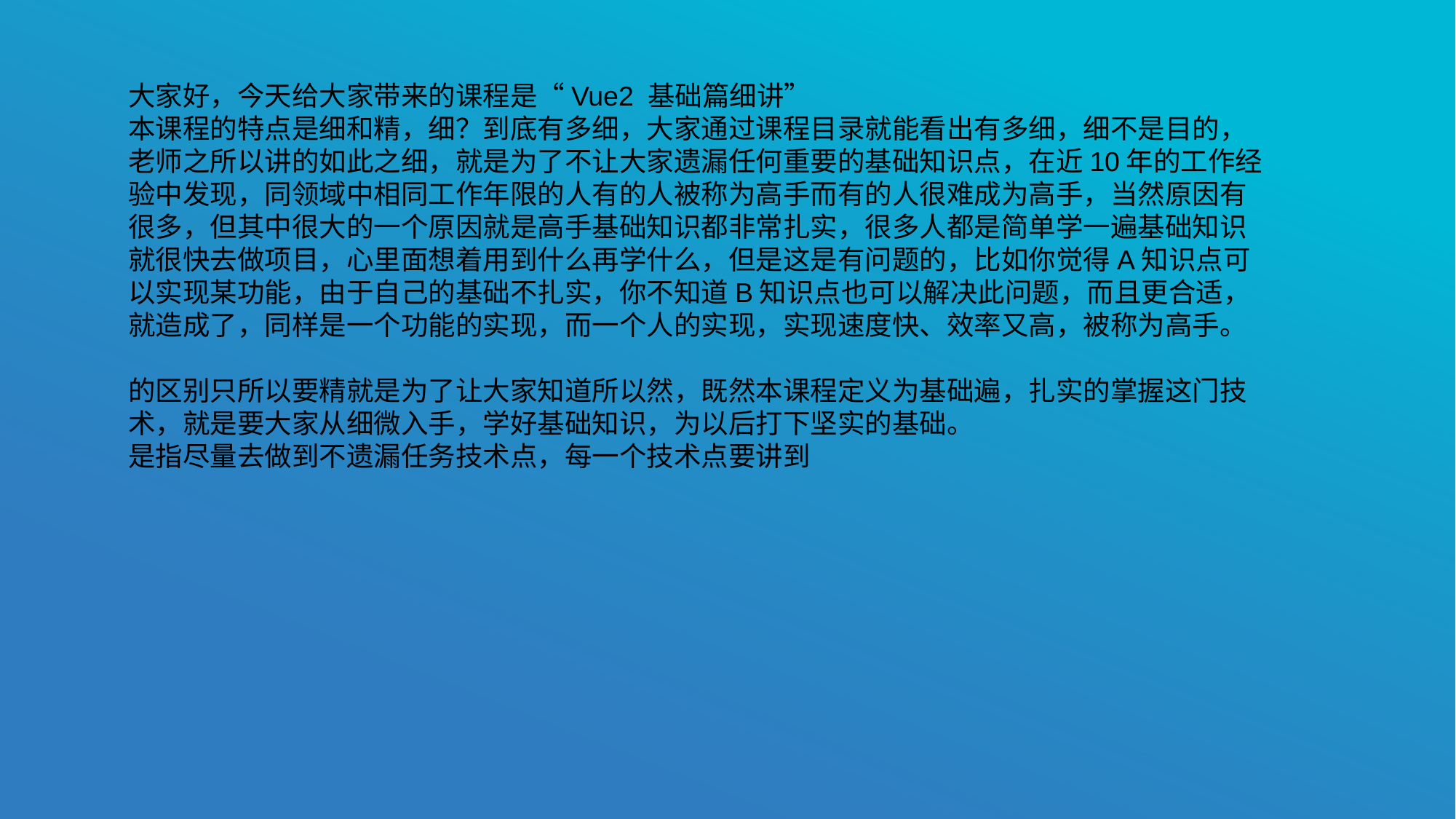

大家好，今天给大家带来的课程是“Vue2 基础篇细讲”
本课程的特点是细和精，细？到底有多细，大家通过课程目录就能看出有多细，细不是目的，老师之所以讲的如此之细，就是为了不让大家遗漏任何重要的基础知识点，在近10年的工作经验中发现，同领域中相同工作年限的人有的人被称为高手而有的人很难成为高手，当然原因有很多，但其中很大的一个原因就是高手基础知识都非常扎实，很多人都是简单学一遍基础知识就很快去做项目，心里面想着用到什么再学什么，但是这是有问题的，比如你觉得A知识点可以实现某功能，由于自己的基础不扎实，你不知道B知识点也可以解决此问题，而且更合适，就造成了，同样是一个功能的实现，而一个人的实现，实现速度快、效率又高，被称为高手。

的区别只所以要精就是为了让大家知道所以然，既然本课程定义为基础遍，扎实的掌握这门技术，就是要大家从细微入手，学好基础知识，为以后打下坚实的基础。
是指尽量去做到不遗漏任务技术点，每一个技术点要讲到